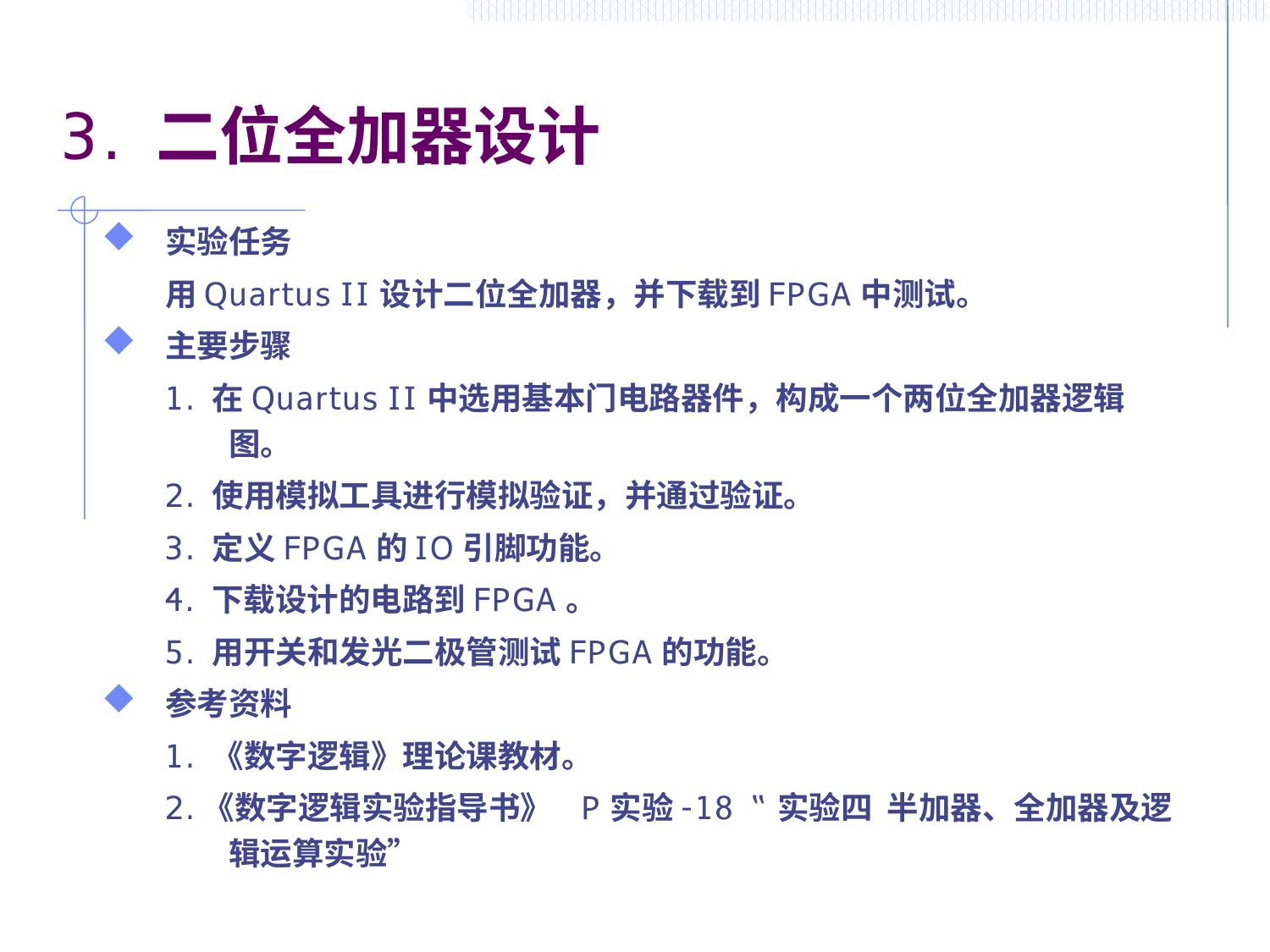

# 3. 二位全加器设计
实验任务
用Quartus II设计二位全加器，并下载到FPGA中测试。
主要步骤
1. 在Quartus II中选用基本门电路器件，构成一个两位全加器逻辑图。
2. 使用模拟工具进行模拟验证，并通过验证。
3. 定义FPGA的IO引脚功能。
4. 下载设计的电路到FPGA。
5. 用开关和发光二极管测试FPGA的功能。
参考资料
1. 《数字逻辑》理论课教材。
2.《数字逻辑实验指导书》   P实验-18  “实验四  半加器、全加器及逻辑运算实验”